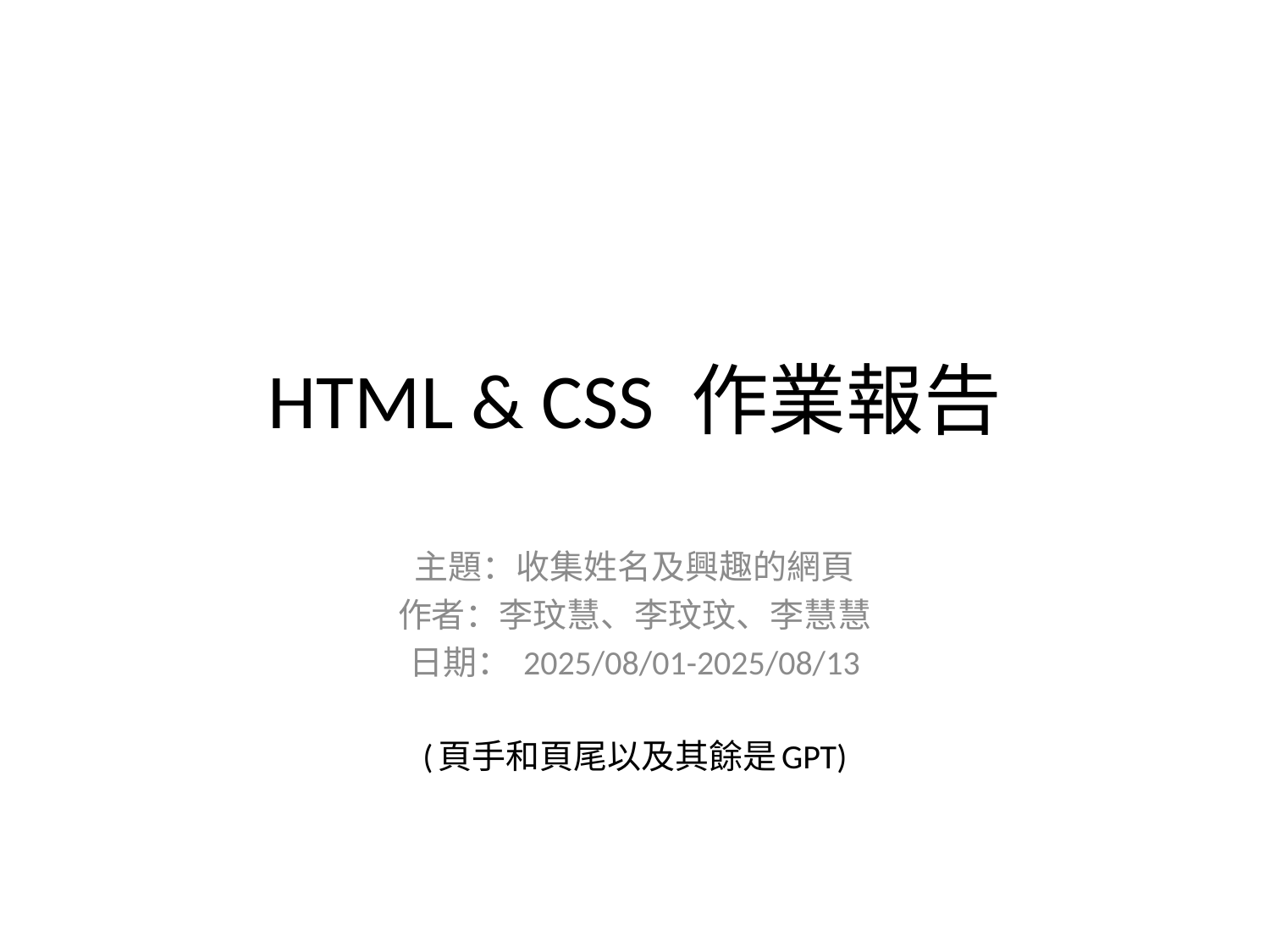

# HTML & CSS 作業報告
主題：收集姓名及興趣的網頁
作者：李玟慧、李玟玟、李慧慧
日期： 2025/08/01-2025/08/13

(頁手和頁尾以及其餘是GPT)